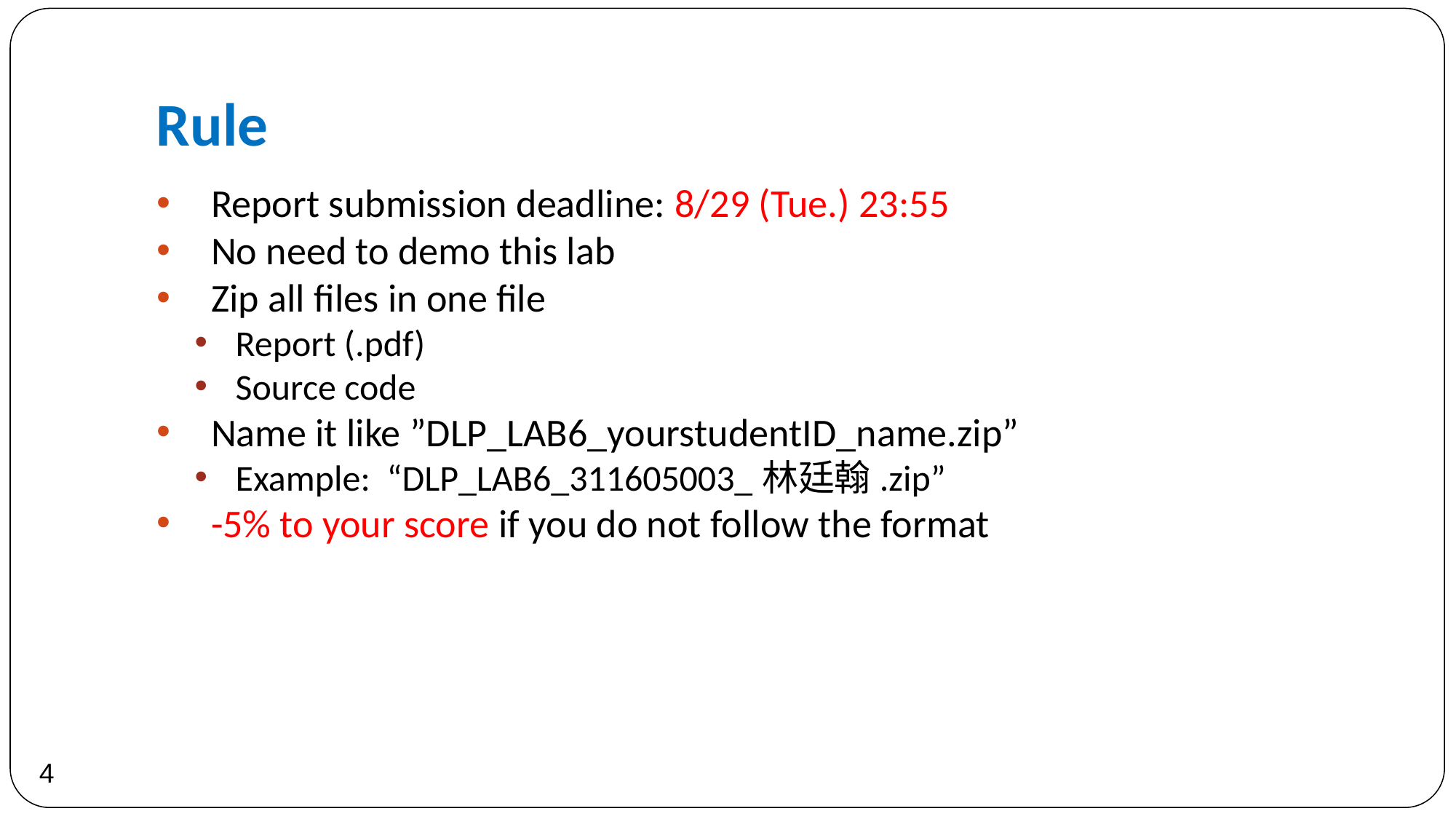

Rule
Report submission deadline: 8/29 (Tue.) 23:55
No need to demo this lab
Zip all files in one file
Report (.pdf)
Source code
Name it like ”DLP_LAB6_yourstudentID_name.zip”
Example:  “DLP_LAB6_311605003_林廷翰.zip”
-5% to your score if you do not follow the format